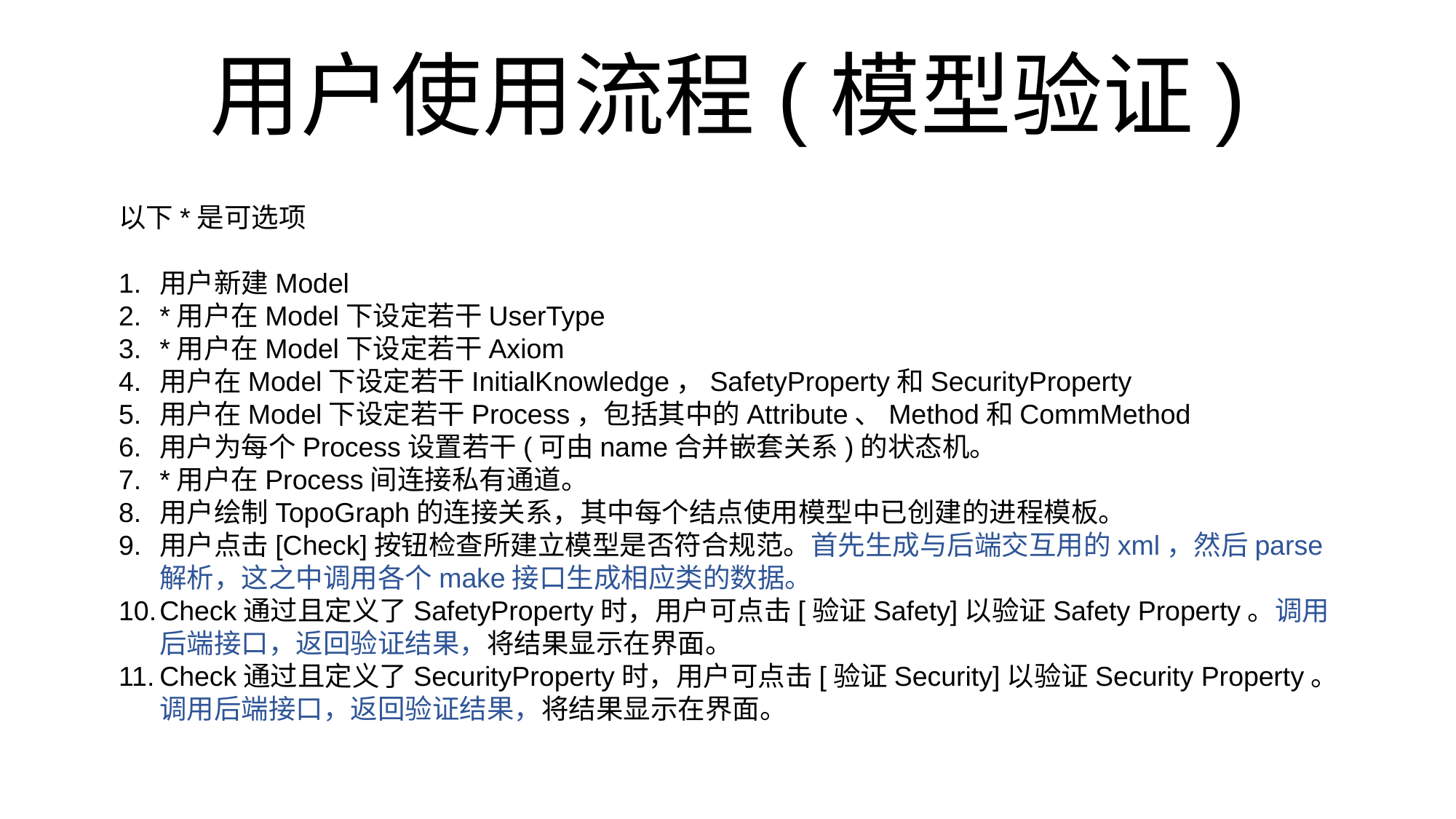

用户使用流程(模型验证)
以下*是可选项

用户新建Model
*用户在Model下设定若干UserType
*用户在Model下设定若干Axiom
用户在Model下设定若干InitialKnowledge，SafetyProperty和SecurityProperty
用户在Model下设定若干Process，包括其中的Attribute、Method和CommMethod
用户为每个Process设置若干(可由name合并嵌套关系)的状态机。
*用户在Process间连接私有通道。
用户绘制TopoGraph的连接关系，其中每个结点使用模型中已创建的进程模板。
用户点击[Check]按钮检查所建立模型是否符合规范。首先生成与后端交互用的xml，然后parse解析，这之中调用各个make接口生成相应类的数据。
Check通过且定义了SafetyProperty时，用户可点击[验证Safety]以验证Safety Property。调用后端接口，返回验证结果，将结果显示在界面。
Check通过且定义了SecurityProperty时，用户可点击[验证Security]以验证Security Property。调用后端接口，返回验证结果，将结果显示在界面。